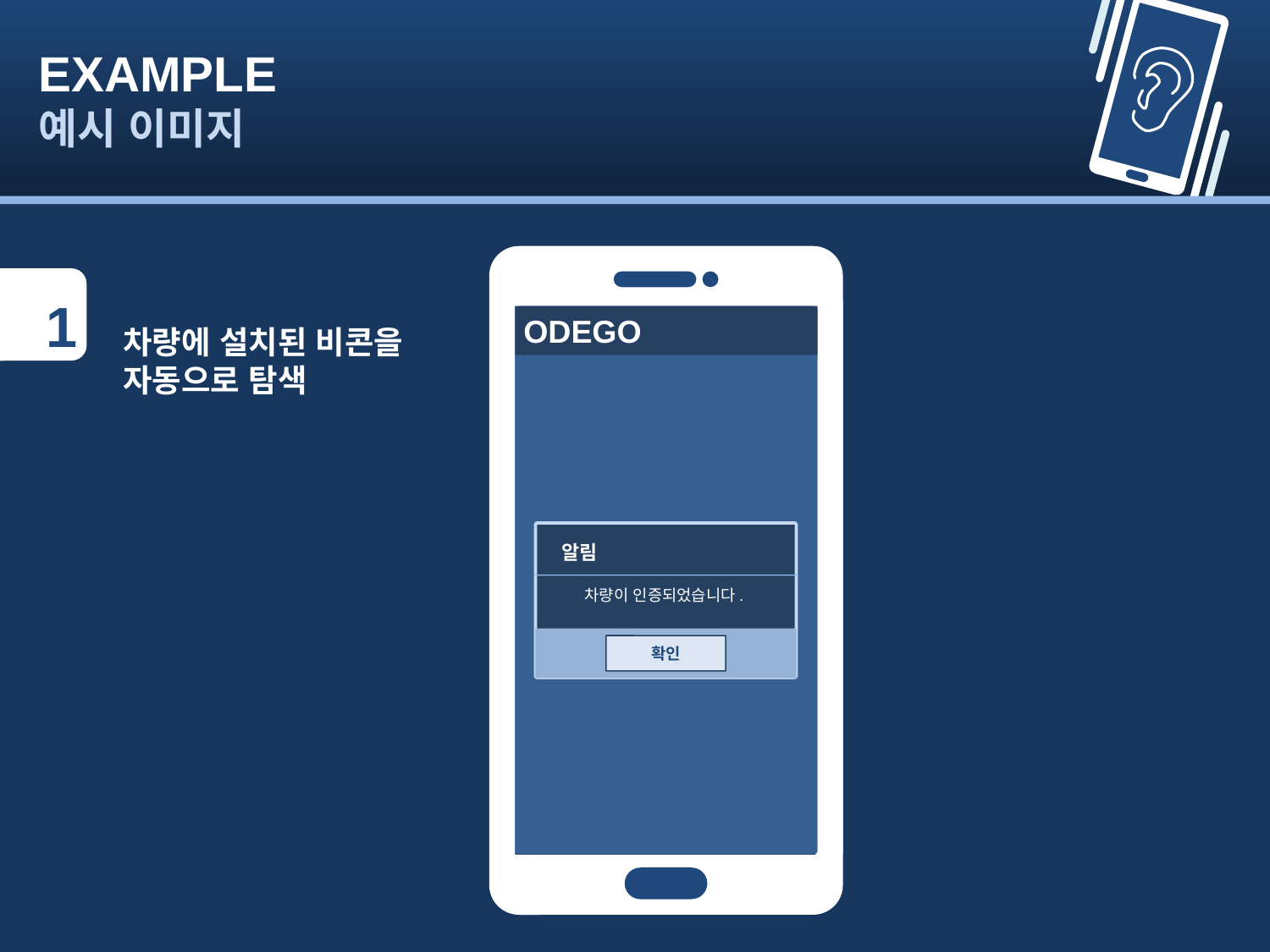

EXAMPLE
예시 이미지

1
ODEGO

차량에 설치된 비콘을
자동으로 탐색

알림

차량이 인증되었습니다.

확인
차량을 확인합니다